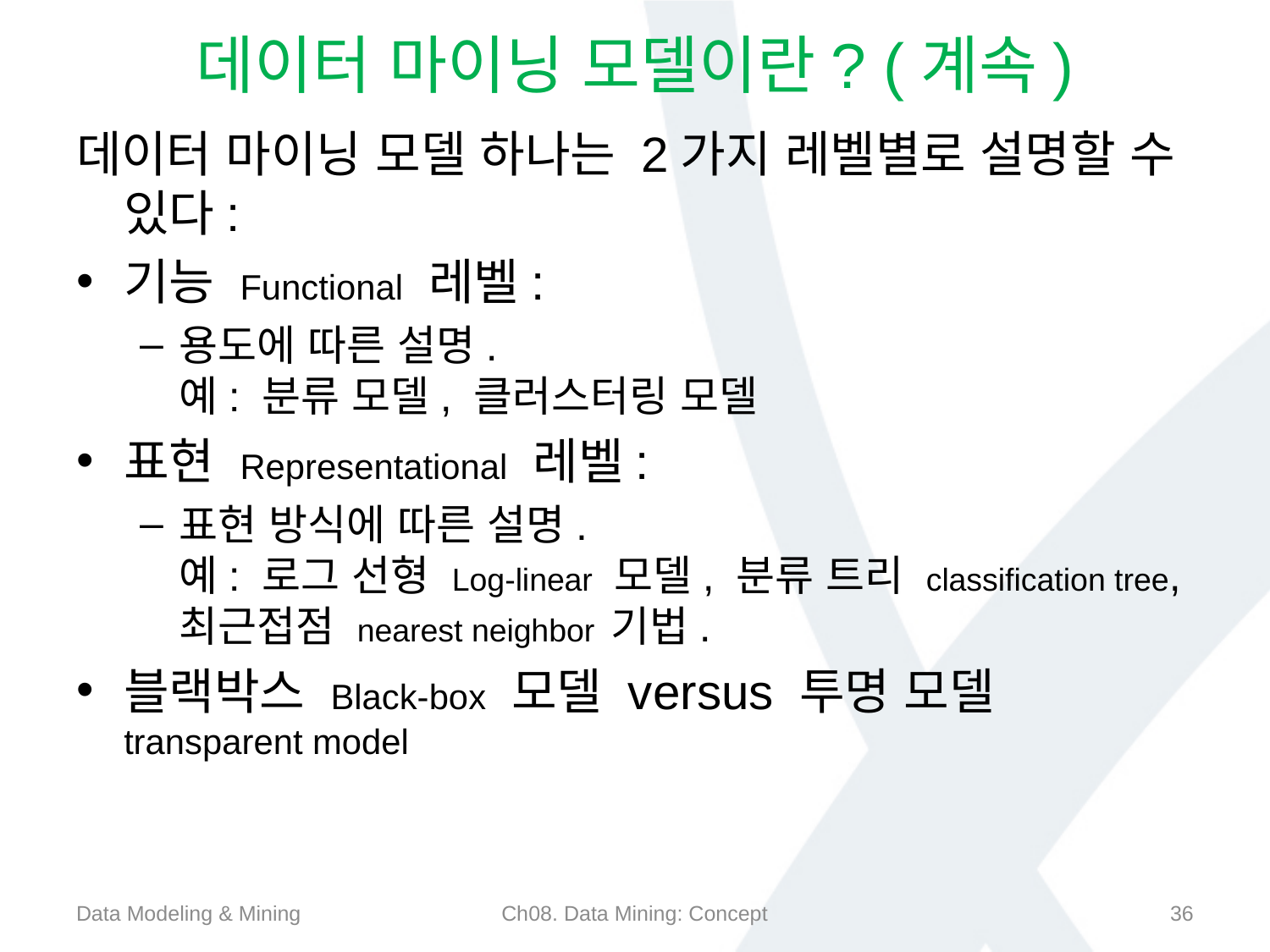

# 데이터 마이닝 모델이란? (계속)
데이터 마이닝 모델 하나는 2가지 레벨별로 설명할 수 있다:
기능 Functional 레벨:
용도에 따른 설명.
예: 분류 모델, 클러스터링 모델
표현 Representational 레벨:
표현 방식에 따른 설명.
예: 로그 선형 Log-linear 모델, 분류 트리 classification tree, 최근접점 nearest neighbor 기법.
블랙박스 Black-box 모델 versus 투명 모델 transparent model

Data Modeling & Mining
Ch08. Data Mining: Concept
36